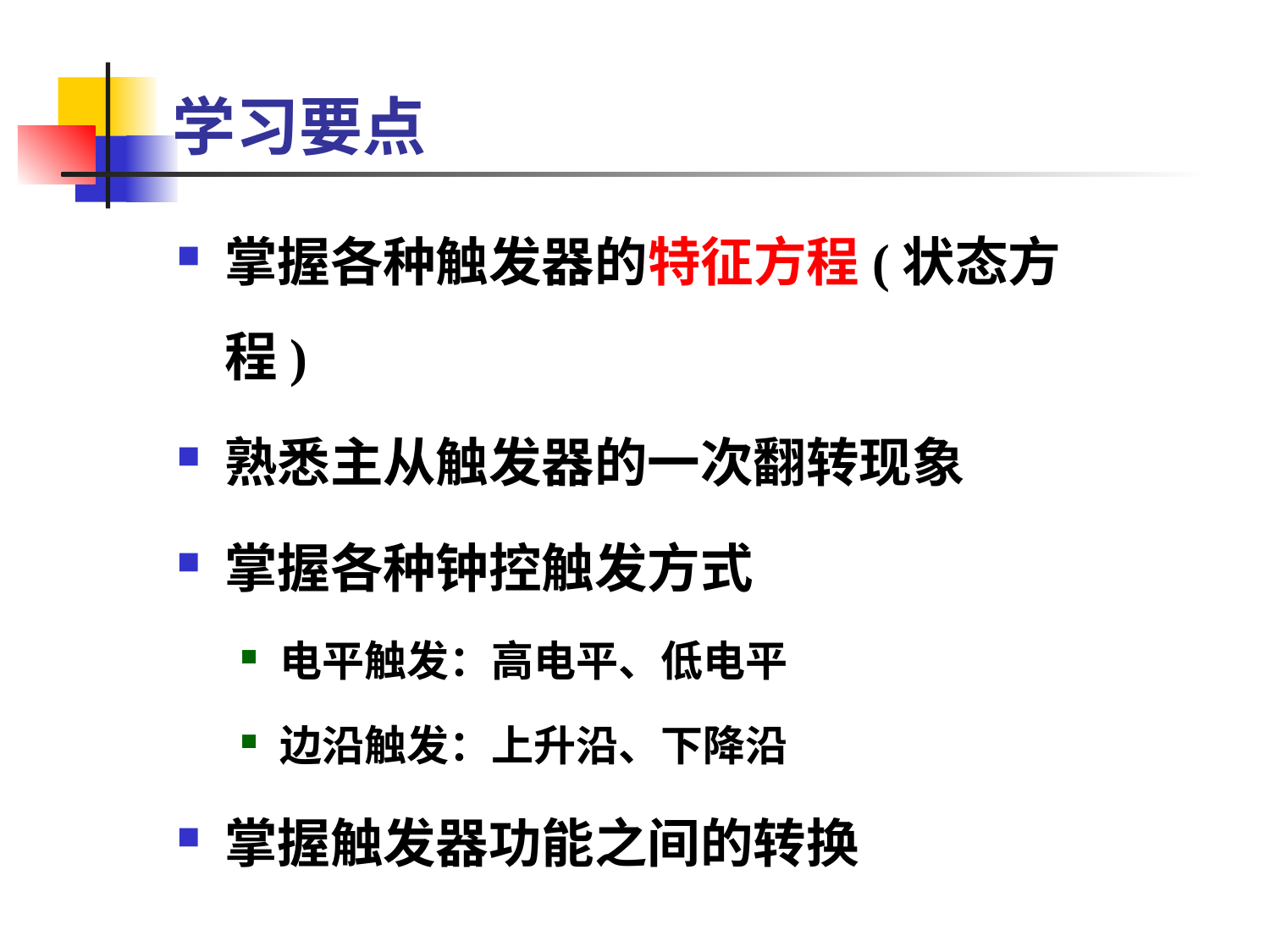

# 学习要点
掌握各种触发器的特征方程(状态方程)
熟悉主从触发器的一次翻转现象
掌握各种钟控触发方式
电平触发：高电平、低电平
边沿触发：上升沿、下降沿
掌握触发器功能之间的转换